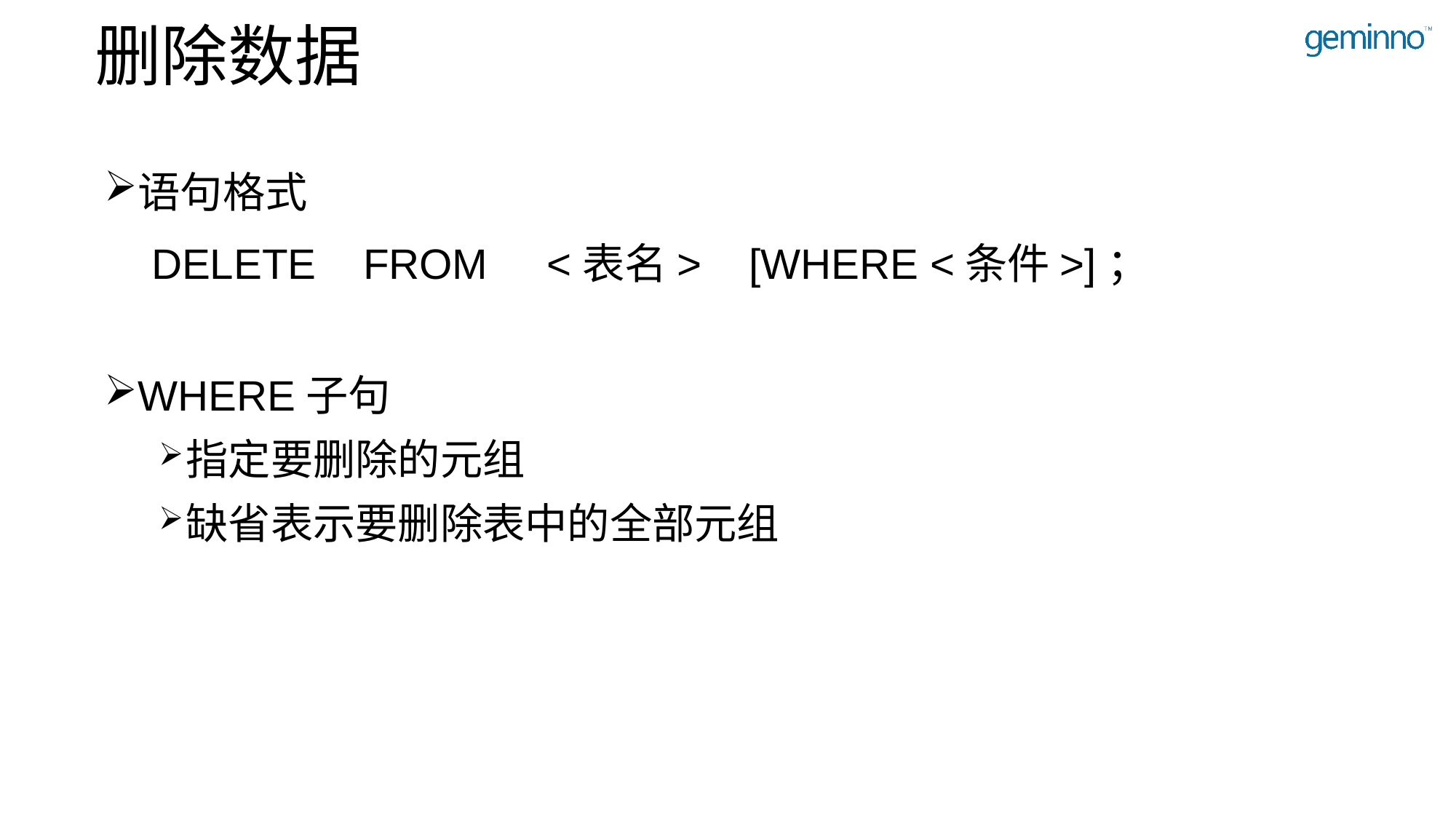

# 删除数据
语句格式
    DELETE    FROM     <表名>    [WHERE <条件>]；

WHERE子句
指定要删除的元组
缺省表示要删除表中的全部元组